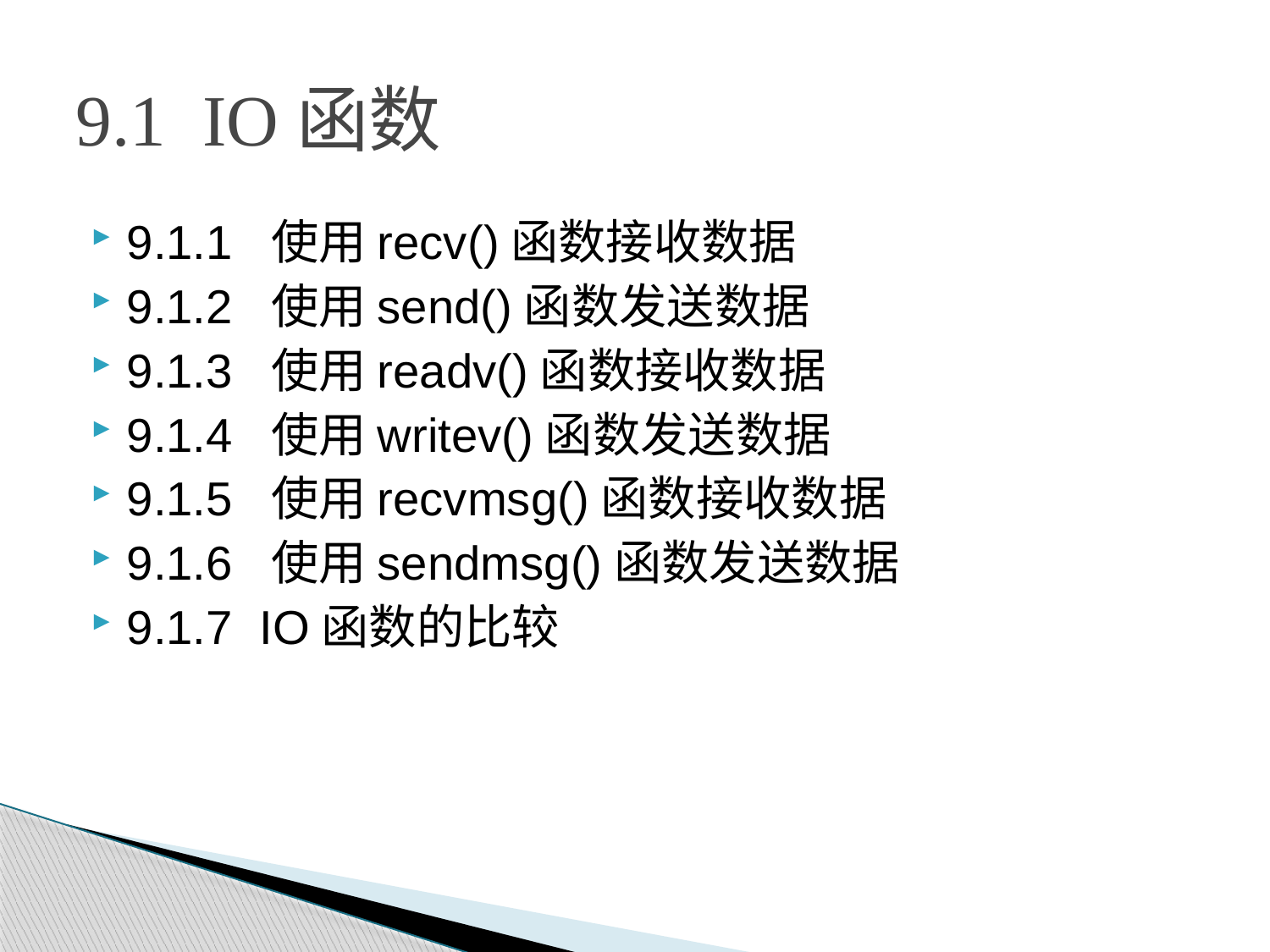

# 9.1  IO函数
9.1.1  使用recv()函数接收数据
9.1.2  使用send()函数发送数据
9.1.3  使用readv()函数接收数据
9.1.4  使用writev()函数发送数据
9.1.5  使用recvmsg()函数接收数据
9.1.6  使用sendmsg()函数发送数据
9.1.7  IO函数的比较